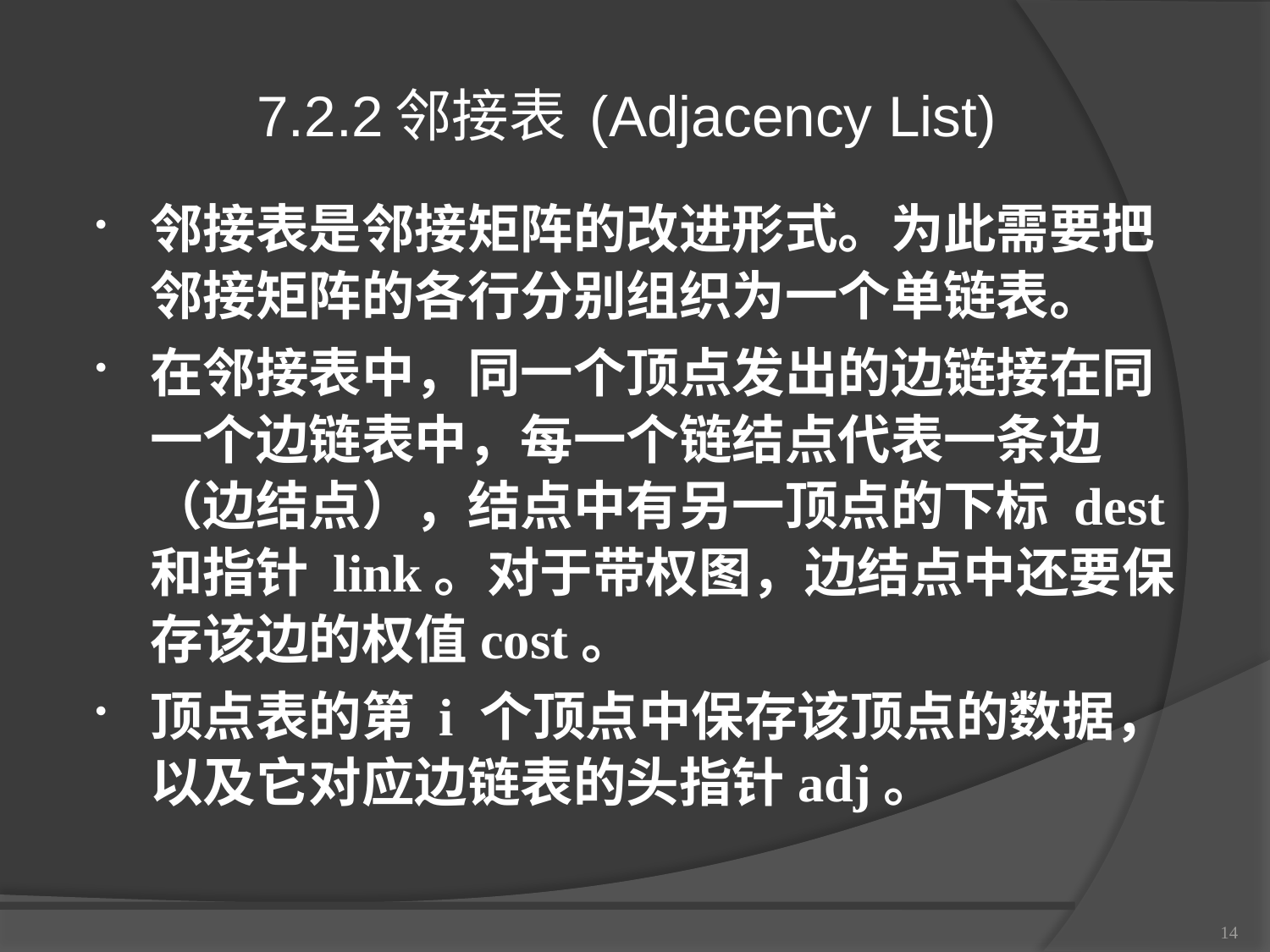

# 7.2.2邻接表 (Adjacency List)
邻接表是邻接矩阵的改进形式。为此需要把邻接矩阵的各行分别组织为一个单链表。
在邻接表中，同一个顶点发出的边链接在同一个边链表中，每一个链结点代表一条边（边结点），结点中有另一顶点的下标 dest 和指针 link。对于带权图，边结点中还要保存该边的权值cost。
顶点表的第 i 个顶点中保存该顶点的数据，以及它对应边链表的头指针adj。
14